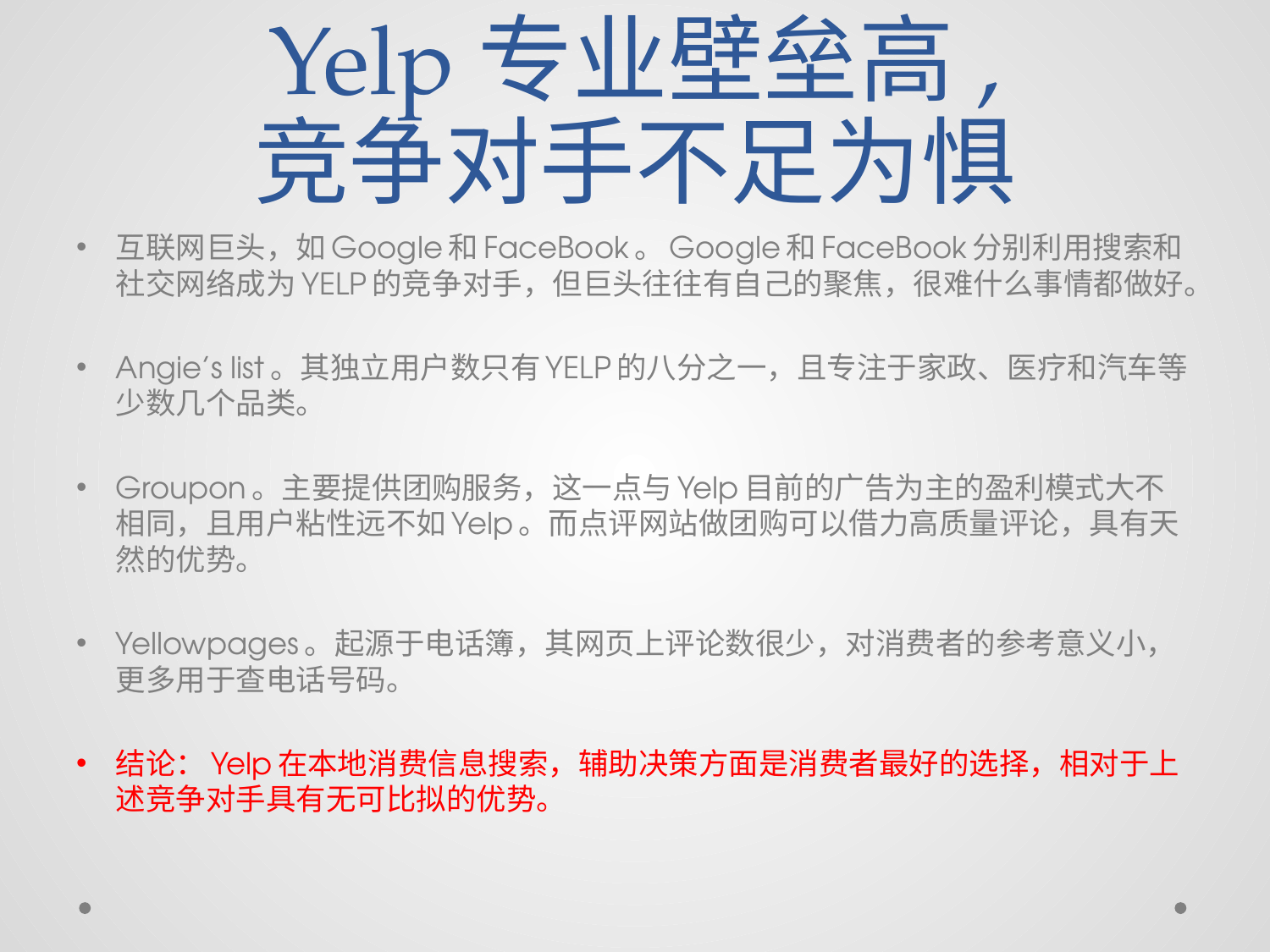

# Yelp专业壁垒高, 竞争对手不足为惧
互联网巨头，如Google和FaceBook。Google和FaceBook分别利用搜索和社交网络成为YELP的竞争对手，但巨头往往有自己的聚焦，很难什么事情都做好。

Angie’s list。其独立用户数只有YELP的八分之一，且专注于家政、医疗和汽车等少数几个品类。

Groupon。主要提供团购服务，这一点与Yelp目前的广告为主的盈利模式大不相同，且用户粘性远不如Yelp。而点评网站做团购可以借力高质量评论，具有天然的优势。

Yellowpages。起源于电话簿，其网页上评论数很少，对消费者的参考意义小，更多用于查电话号码。

结论：Yelp在本地消费信息搜索，辅助决策方面是消费者最好的选择，相对于上述竞争对手具有无可比拟的优势。